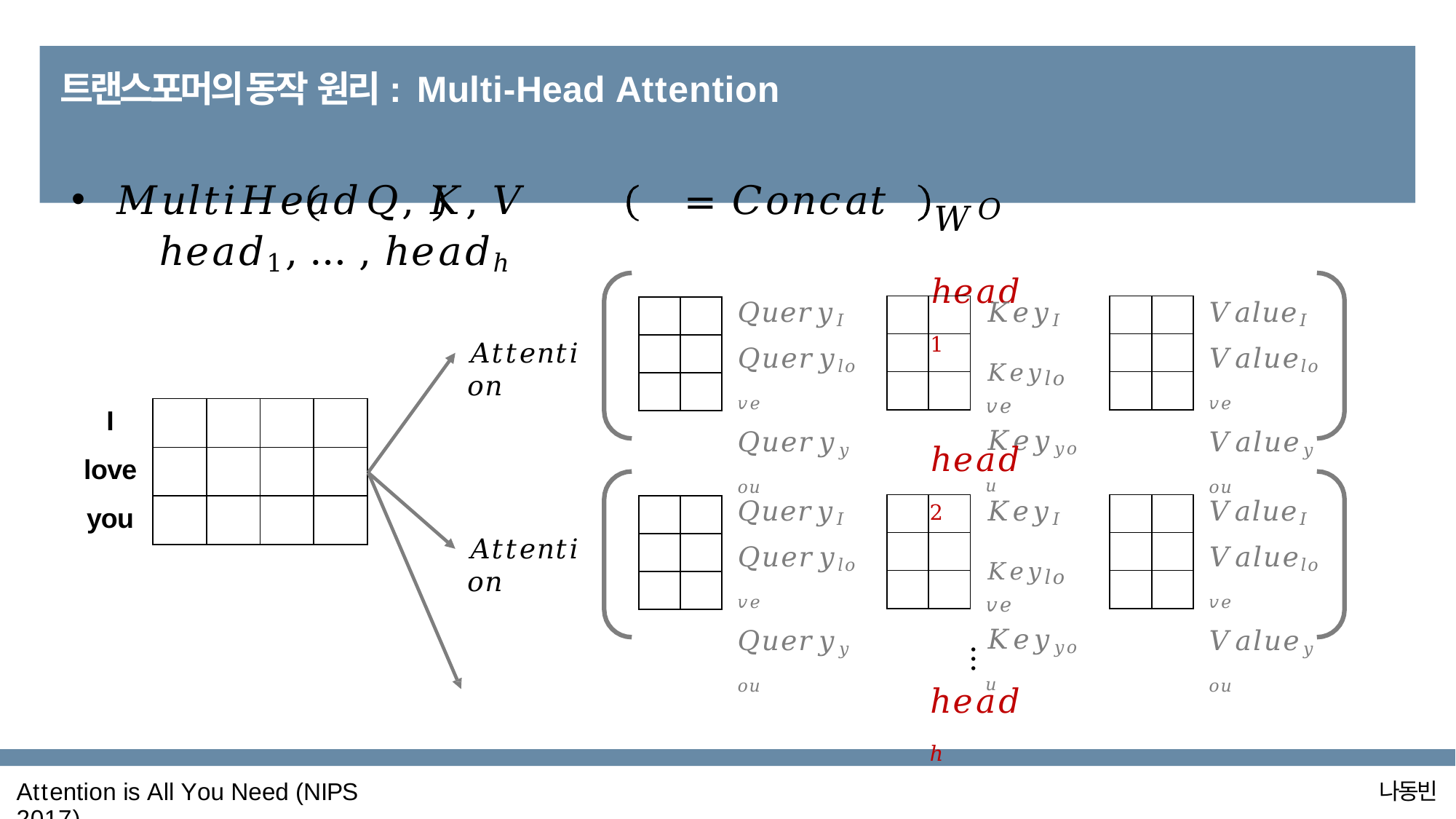

# 트랜스포머의 동작 원리: Multi-Head Attention
𝑊𝑂
ℎ𝑒𝑎𝑑1
𝑀𝑢𝑙𝑡𝑖𝐻𝑒𝑎𝑑	𝑄, 𝐾, 𝑉	= 𝐶𝑜𝑛𝑐𝑎𝑡	ℎ𝑒𝑎𝑑1, … , ℎ𝑒𝑎𝑑ℎ

𝐾𝑒𝑦𝐼
𝐾𝑒𝑦𝑙𝑜𝑣𝑒
𝐾𝑒𝑦𝑦𝑜𝑢
𝑄𝑢𝑒𝑟𝑦𝐼
𝑄𝑢𝑒𝑟𝑦𝑙𝑜𝑣𝑒
𝑄𝑢𝑒𝑟𝑦𝑦𝑜𝑢
𝑉𝑎𝑙𝑢𝑒𝐼
𝑉𝑎𝑙𝑢𝑒𝑙𝑜𝑣𝑒
𝑉𝑎𝑙𝑢𝑒𝑦𝑜𝑢
|  |  |
| --- | --- |
|  |  |
|  |  |
|  |  |
| --- | --- |
|  |  |
|  |  |
|  |  |
| --- | --- |
|  |  |
|  |  |
𝐴𝑡𝑡𝑒𝑛𝑡𝑖𝑜𝑛

I
love
you
|  |  |  |  |
| --- | --- | --- | --- |
|  |  |  |  |
|  |  |  |  |
ℎ𝑒𝑎𝑑2

𝐾𝑒𝑦𝐼
𝐾𝑒𝑦𝑙𝑜𝑣𝑒
𝐾𝑒𝑦𝑦𝑜𝑢
𝑄𝑢𝑒𝑟𝑦𝐼
𝑄𝑢𝑒𝑟𝑦𝑙𝑜𝑣𝑒
𝑄𝑢𝑒𝑟𝑦𝑦𝑜𝑢
𝑉𝑎𝑙𝑢𝑒𝐼
𝑉𝑎𝑙𝑢𝑒𝑙𝑜𝑣𝑒
𝑉𝑎𝑙𝑢𝑒𝑦𝑜𝑢
|  |  |
| --- | --- |
|  |  |
|  |  |
|  |  |
| --- | --- |
|  |  |
|  |  |
|  |  |
| --- | --- |
|  |  |
|  |  |
𝐴𝑡𝑡𝑒𝑛𝑡𝑖𝑜𝑛
…
ℎ𝑒𝑎𝑑ℎ

Attention is All You Need (NIPS 2017)
나동빈